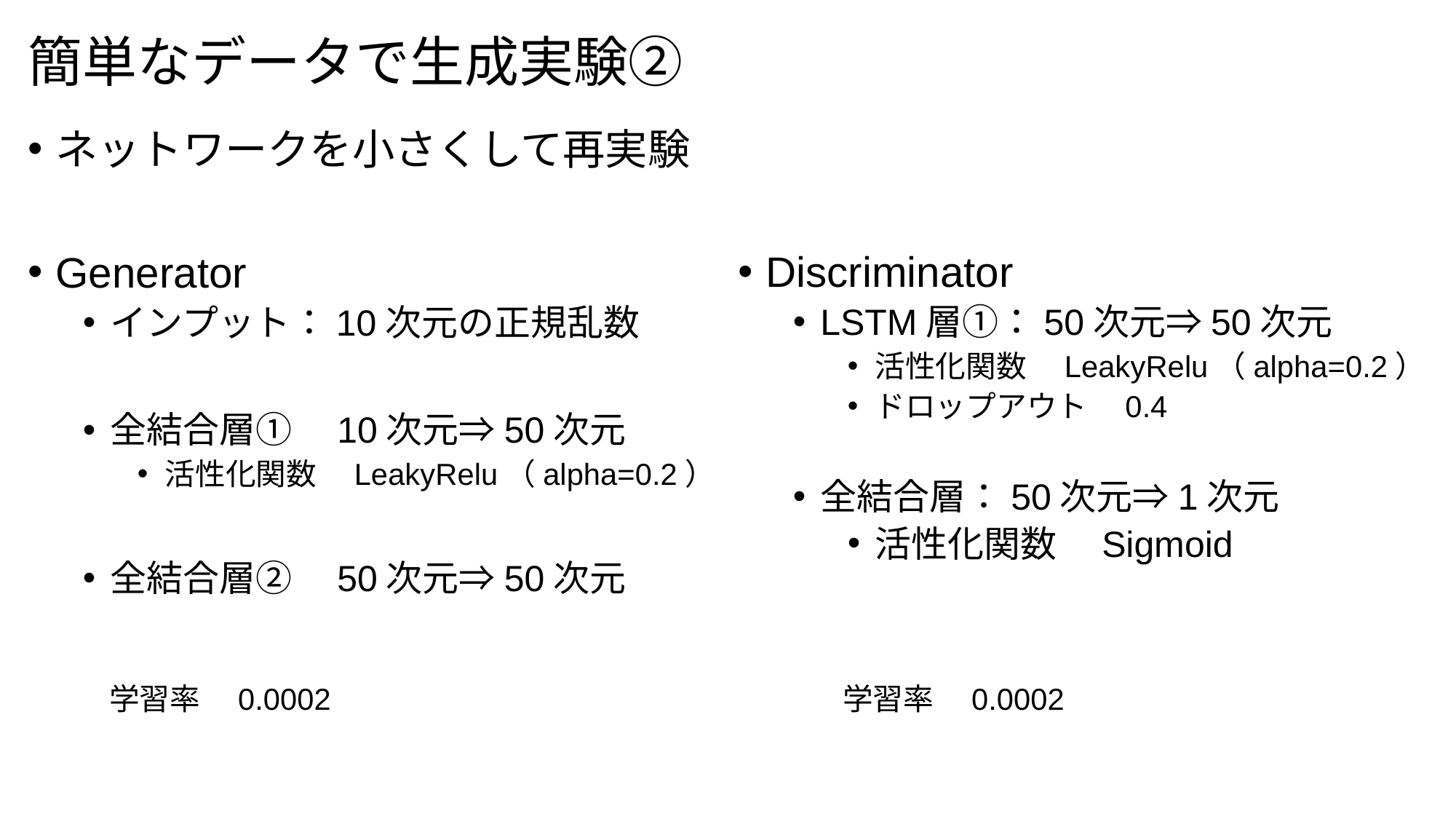

# 簡単なデータで生成実験②
ネットワークを小さくして再実験
Discriminator
LSTM層①：50次元⇒50次元
活性化関数　LeakyRelu（alpha=0.2）
ドロップアウト　0.4

全結合層：50次元⇒1次元
活性化関数　Sigmoid
Generator
インプット：10次元の正規乱数

全結合層①　10次元⇒50次元
活性化関数　LeakyRelu（alpha=0.2）

全結合層②　50次元⇒50次元
学習率　0.0002
学習率　0.0002